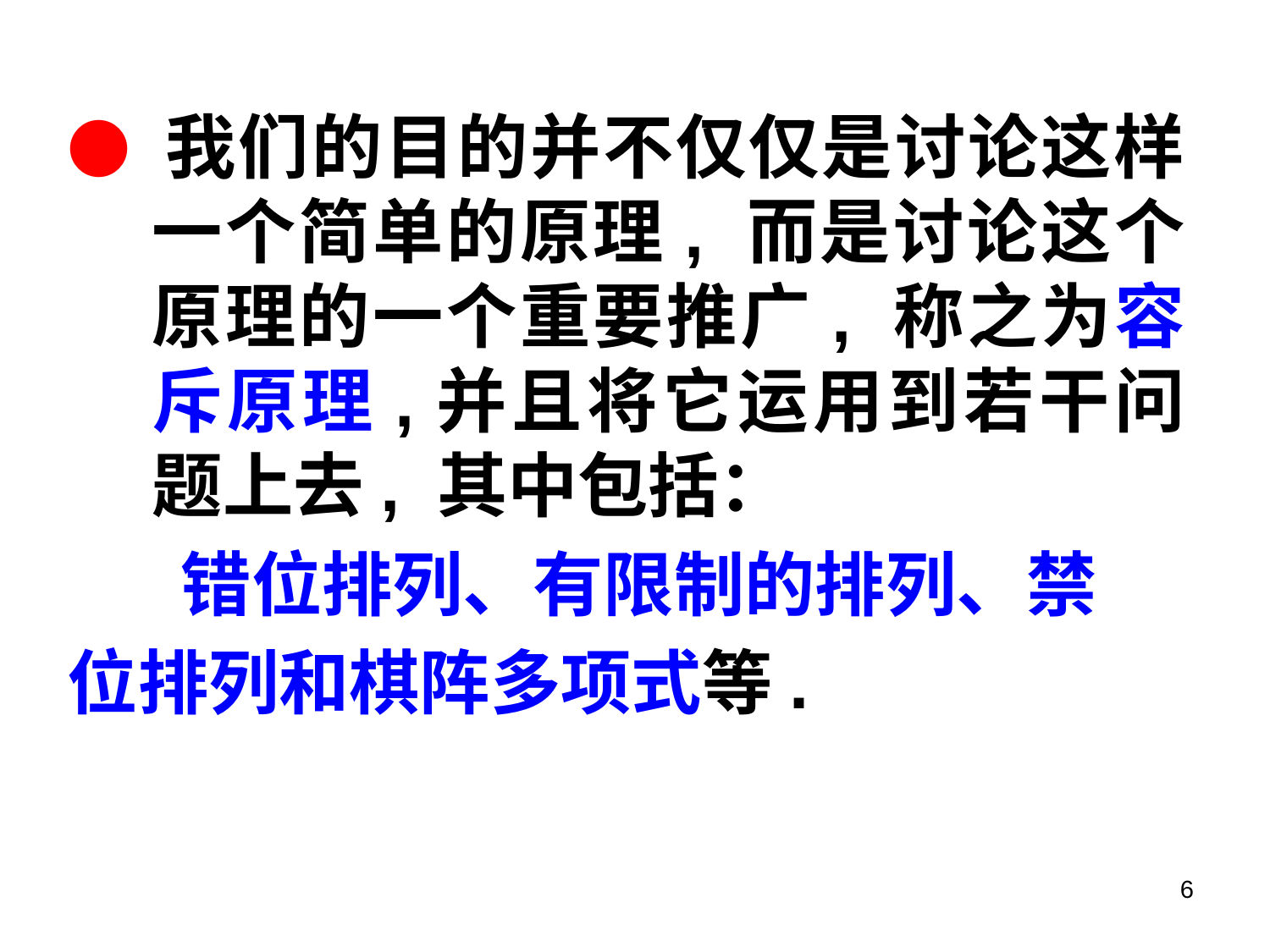

● 我们的目的并不仅仅是讨论这样一个简单的原理, 而是讨论这个原理的一个重要推广, 称之为容斥原理,并且将它运用到若干问题上去, 其中包括：
      错位排列、有限制的排列、禁
位排列和棋阵多项式等.

6